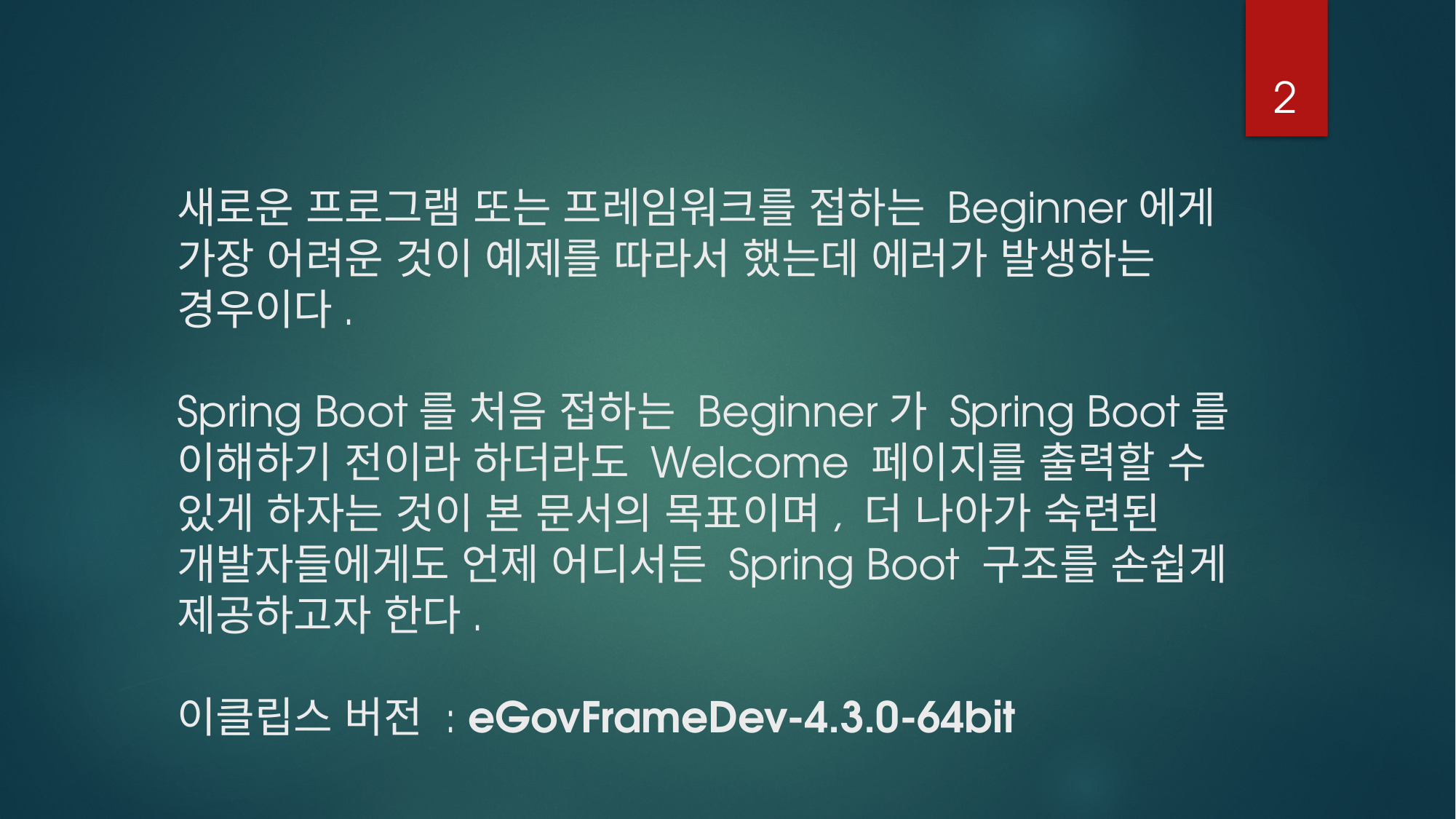

2
# 새로운 프로그램 또는 프레임워크를 접하는 Beginner에게 가장 어려운 것이 예제를 따라서 했는데 에러가 발생하는 경우이다. Spring Boot를 처음 접하는 Beginner가 Spring Boot를 이해하기 전이라 하더라도 Welcome 페이지를 출력할 수 있게 하자는 것이 본 문서의 목표이며, 더 나아가 숙련된 개발자들에게도 언제 어디서든 Spring Boot 구조를 손쉽게 제공하고자 한다. 이클립스 버전 : eGovFrameDev-4.3.0-64bit